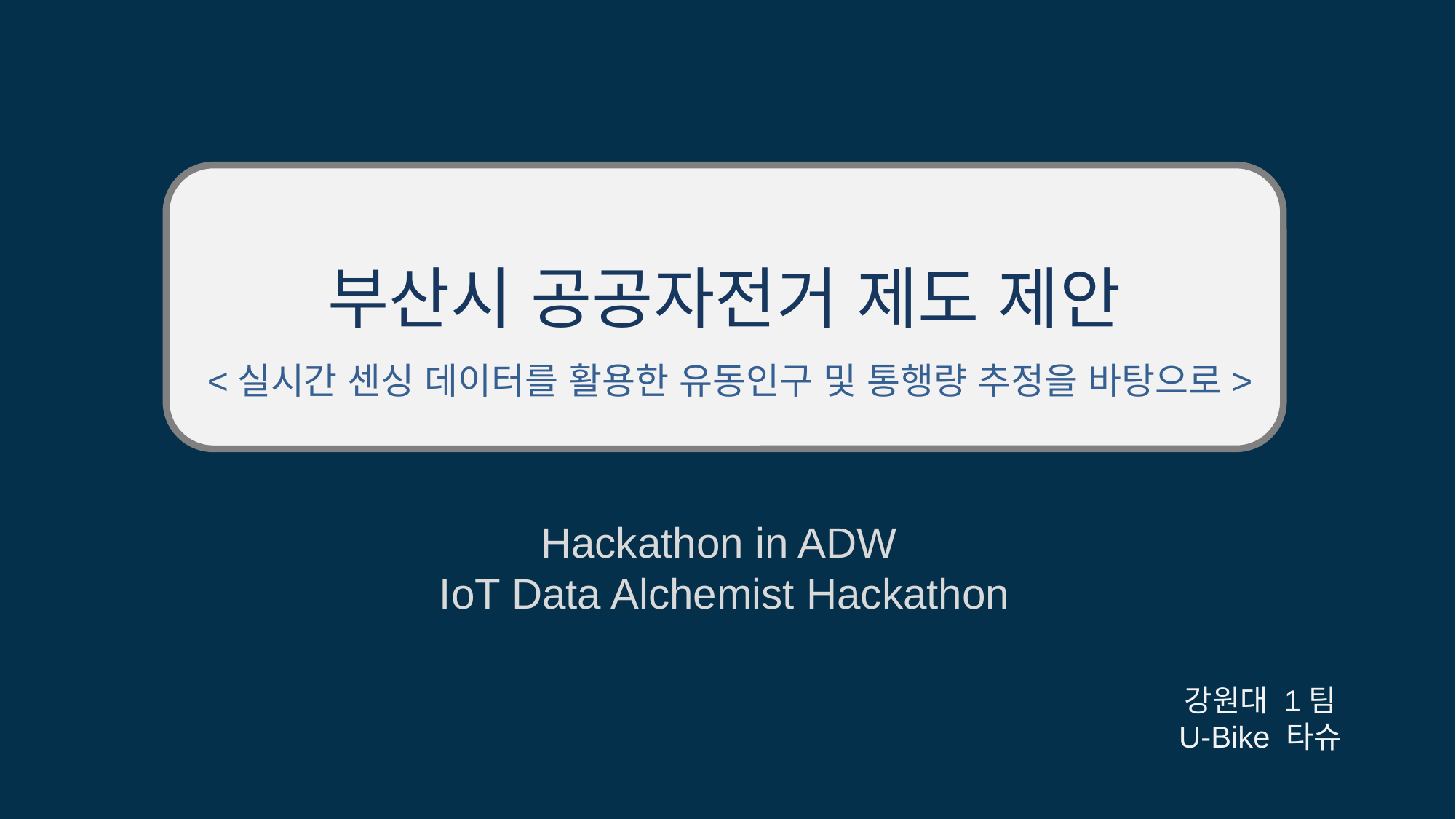

부산시 공공자전거 제도 제안
 <실시간 센싱 데이터를 활용한 유동인구 및 통행량 추정을 바탕으로>
Hackathon in ADW
IoT Data Alchemist Hackathon
강원대 1팀
U-Bike 타슈
1